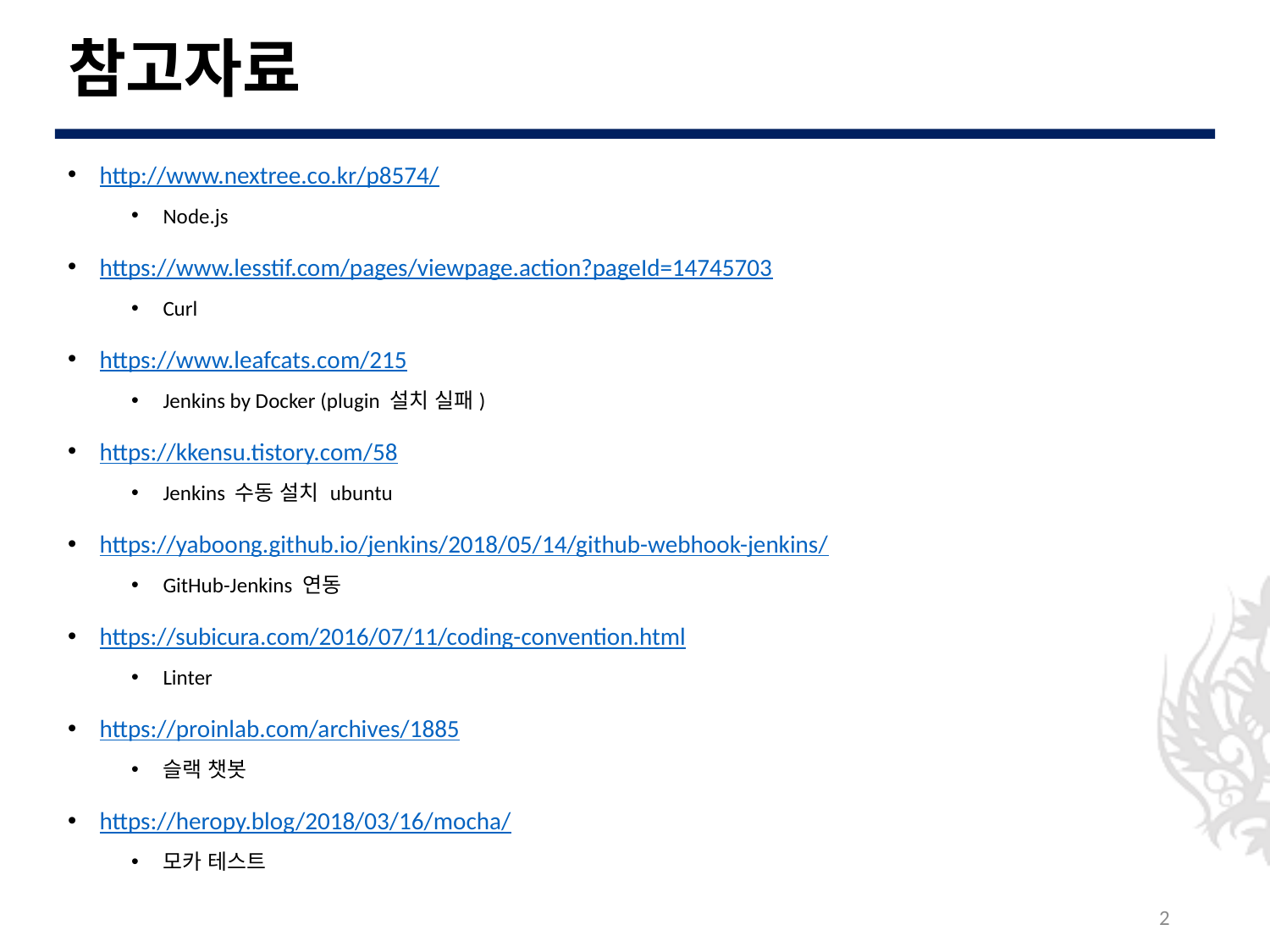

# 참고자료
http://www.nextree.co.kr/p8574/
Node.js
https://www.lesstif.com/pages/viewpage.action?pageId=14745703
Curl
https://www.leafcats.com/215
Jenkins by Docker (plugin 설치 실패)
https://kkensu.tistory.com/58
Jenkins 수동 설치 ubuntu
https://yaboong.github.io/jenkins/2018/05/14/github-webhook-jenkins/
GitHub-Jenkins 연동
https://subicura.com/2016/07/11/coding-convention.html
Linter
https://proinlab.com/archives/1885
슬랙 챗봇
https://heropy.blog/2018/03/16/mocha/
모카 테스트

2